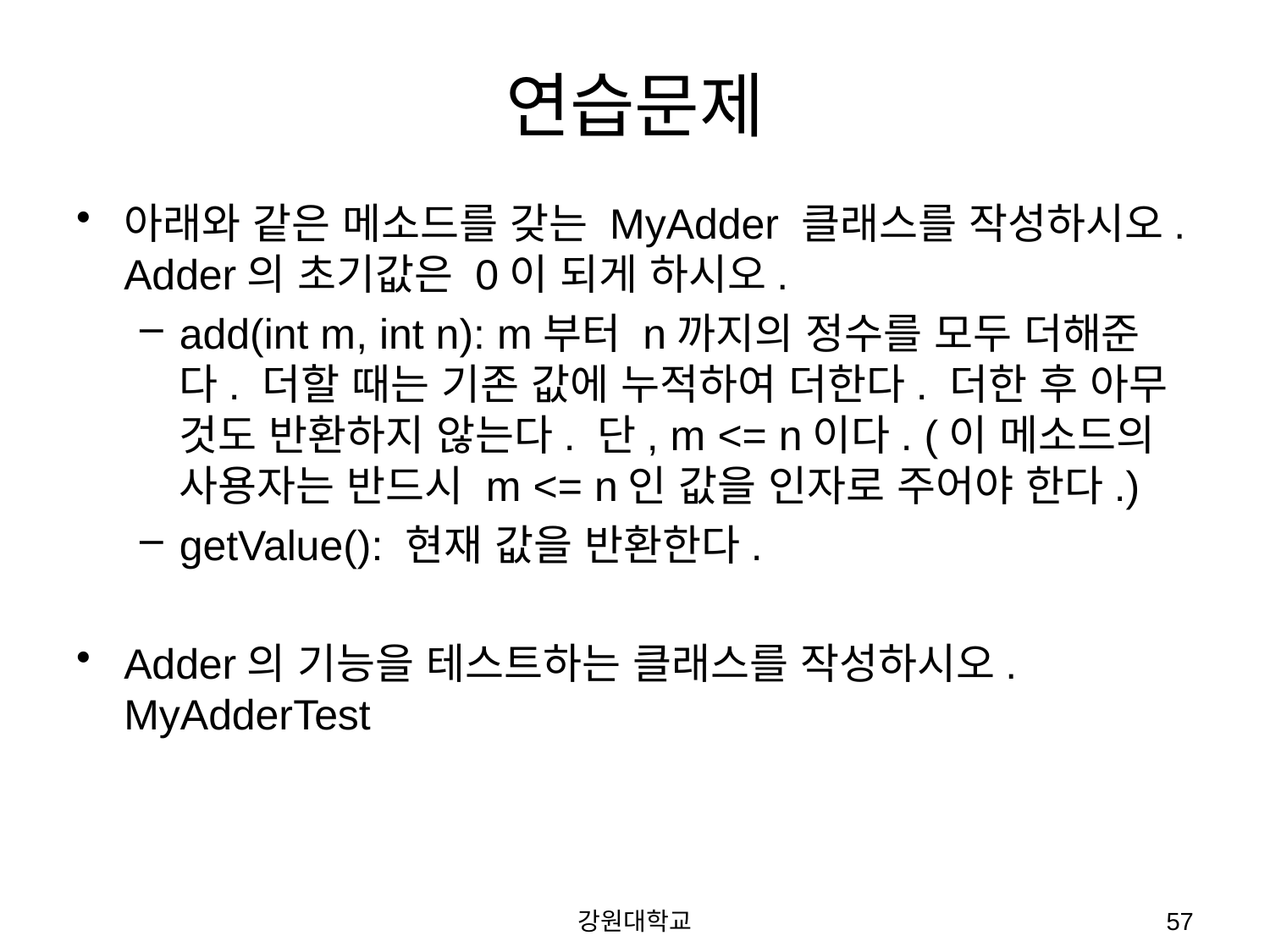

# 연습문제
아래와 같은 메소드를 갖는 MyAdder 클래스를 작성하시오. Adder의 초기값은 0이 되게 하시오.
add(int m, int n): m부터 n까지의 정수를 모두 더해준다. 더할 때는 기존 값에 누적하여 더한다. 더한 후 아무 것도 반환하지 않는다. 단, m <= n이다. (이 메소드의 사용자는 반드시 m <= n인 값을 인자로 주어야 한다.)
getValue(): 현재 값을 반환한다.

Adder의 기능을 테스트하는 클래스를 작성하시오. MyAdderTest
강원대학교
57